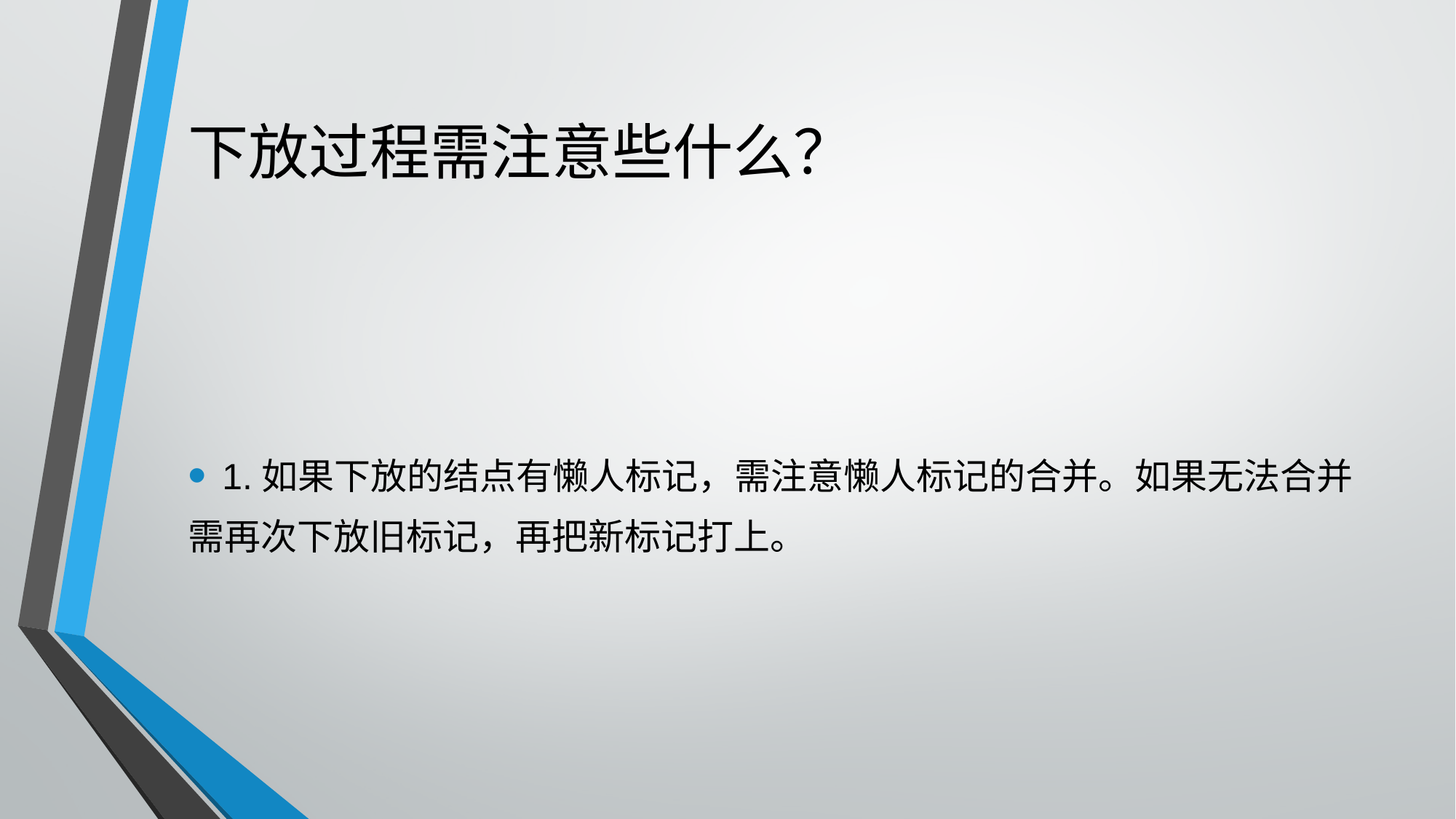

# 下放过程需注意些什么？
1.如果下放的结点有懒人标记，需注意懒人标记的合并。如果无法合并
需再次下放旧标记，再把新标记打上。